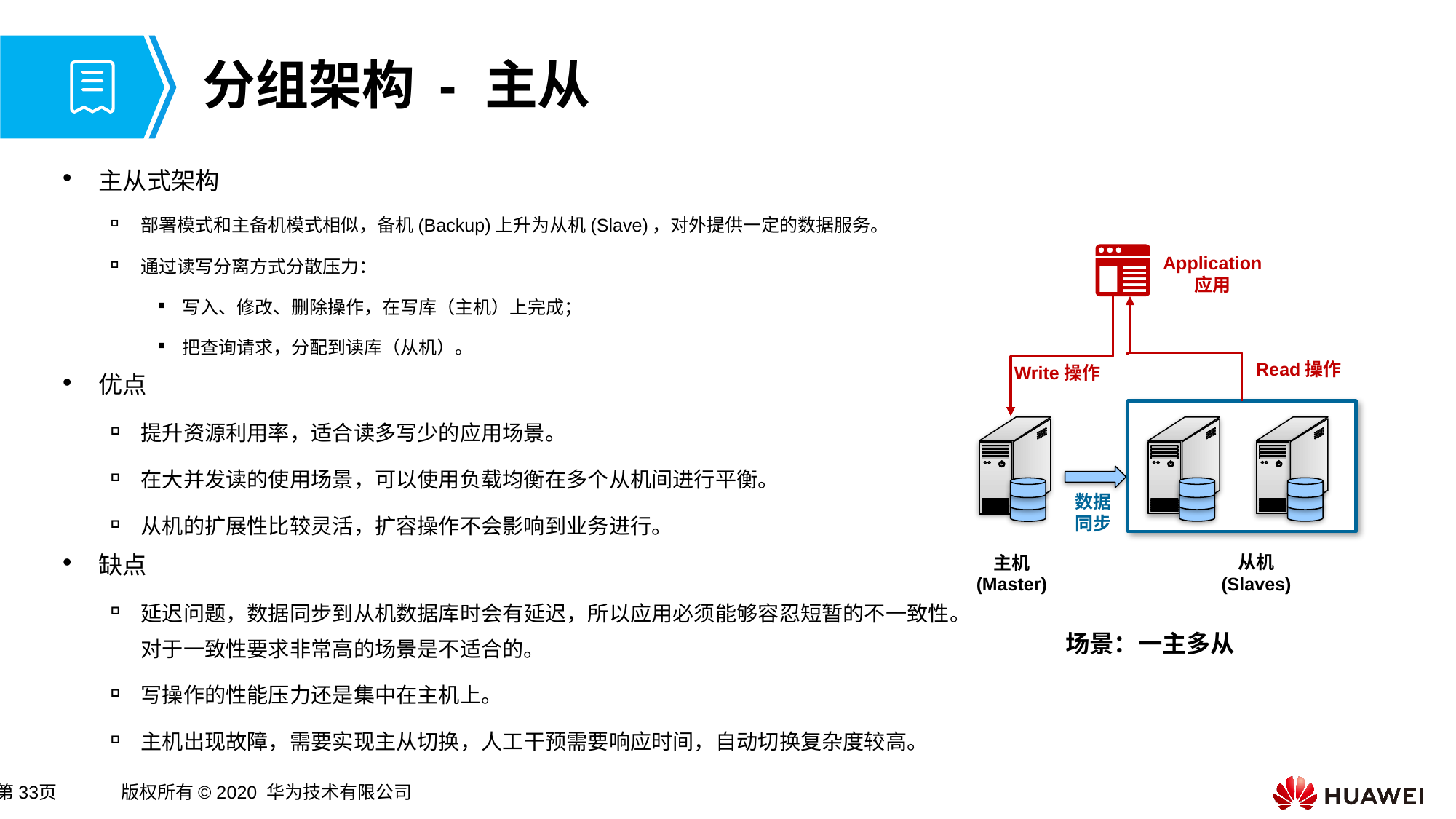

# 分组架构 - 主从
主从式架构
部署模式和主备机模式相似，备机(Backup)上升为从机(Slave)，对外提供一定的数据服务。
通过读写分离方式分散压力：
写入、修改、删除操作，在写库（主机）上完成；
把查询请求，分配到读库（从机）。
优点
提升资源利用率，适合读多写少的应用场景。
在大并发读的使用场景，可以使用负载均衡在多个从机间进行平衡。
从机的扩展性比较灵活，扩容操作不会影响到业务进行。
缺点
延迟问题，数据同步到从机数据库时会有延迟，所以应用必须能够容忍短暂的不一致性。对于一致性要求非常高的场景是不适合的。
写操作的性能压力还是集中在主机上。
主机出现故障，需要实现主从切换，人工干预需要响应时间，自动切换复杂度较高。

Application
应用
Read操作
Write操作

数据
同步
从机
(Slaves)
主机
(Master)
场景：一主多从